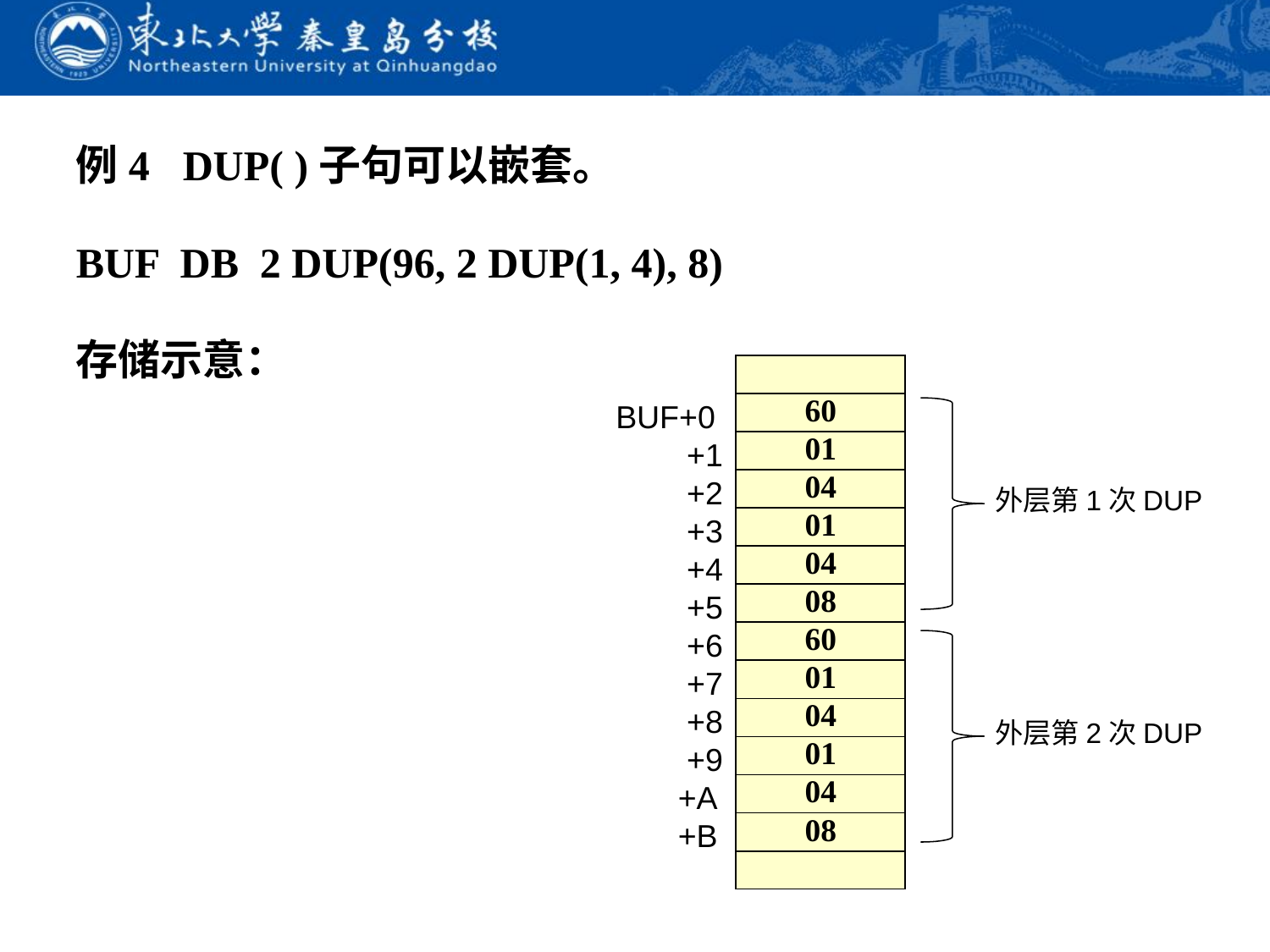

例4   DUP( )子句可以嵌套。
BUF  DB  2 DUP(96, 2 DUP(1, 4), 8)
存储示意：

|  |
| --- |
| 60 |
| 01 |
| 04 |
| 01 |
| 04 |
| 08 |
| 60 |
| 01 |
| 04 |
| 01 |
| 04 |
| 08 |
|  |
BUF+0
        +1
        +2
        +3
        +4
        +5
        +6
        +7
        +8
        +9
       +A
       +B

外层第1次DUP

外层第2次DUP